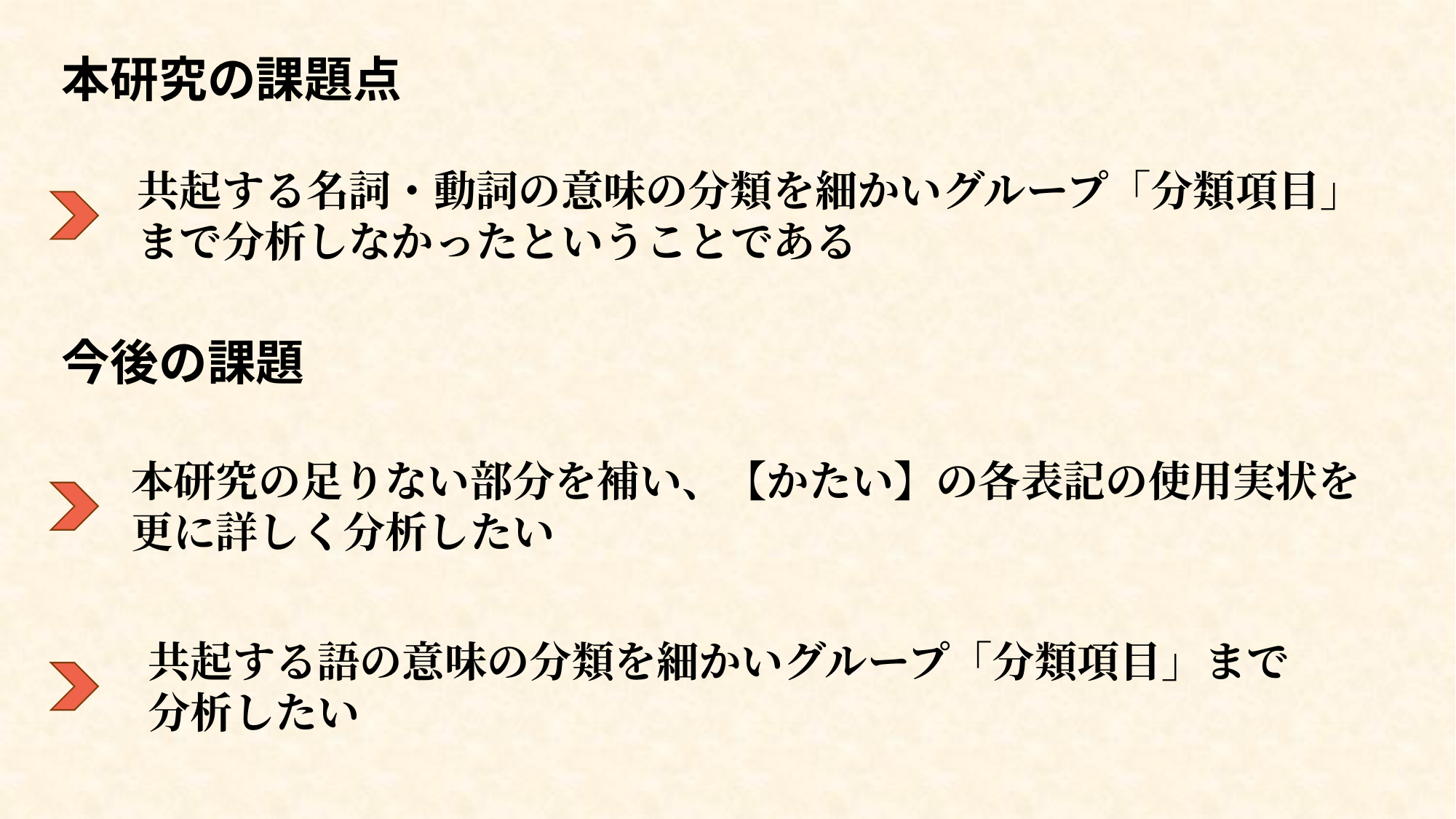

本研究の課題点
共起する名詞・動詞の意味の分類を細かいグループ「分類項目」まで分析しなかったということである

今後の課題
本研究の足りない部分を補い、【かたい】の各表記の使用実状を更に詳しく分析したい

共起する語の意味の分類を細かいグループ「分類項目」まで
分析したい